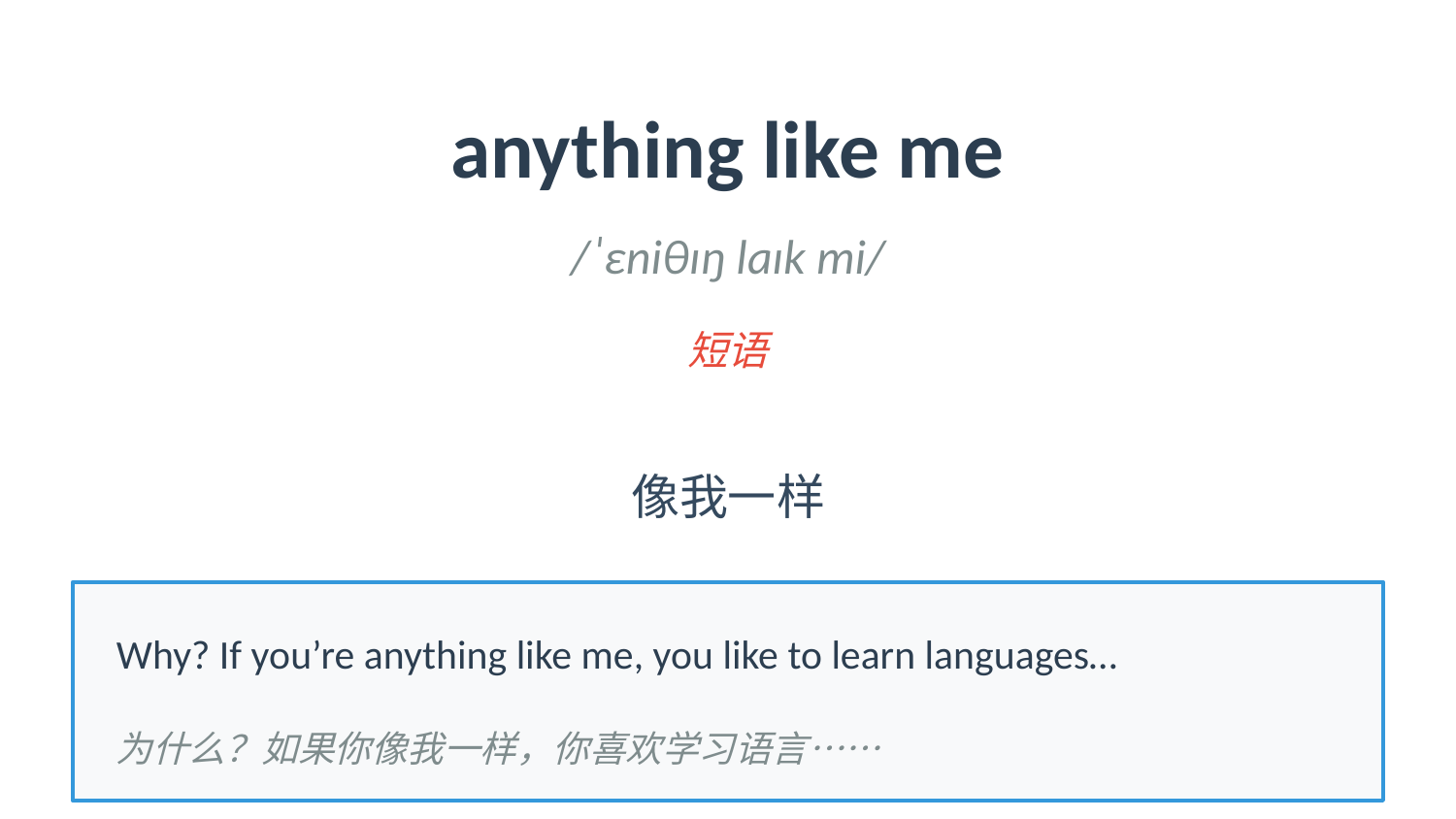

anything like me
/ˈɛniθɪŋ laɪk mi/
短语
像我一样

Why? If you’re anything like me, you like to learn languages…

为什么？如果你像我一样，你喜欢学习语言……